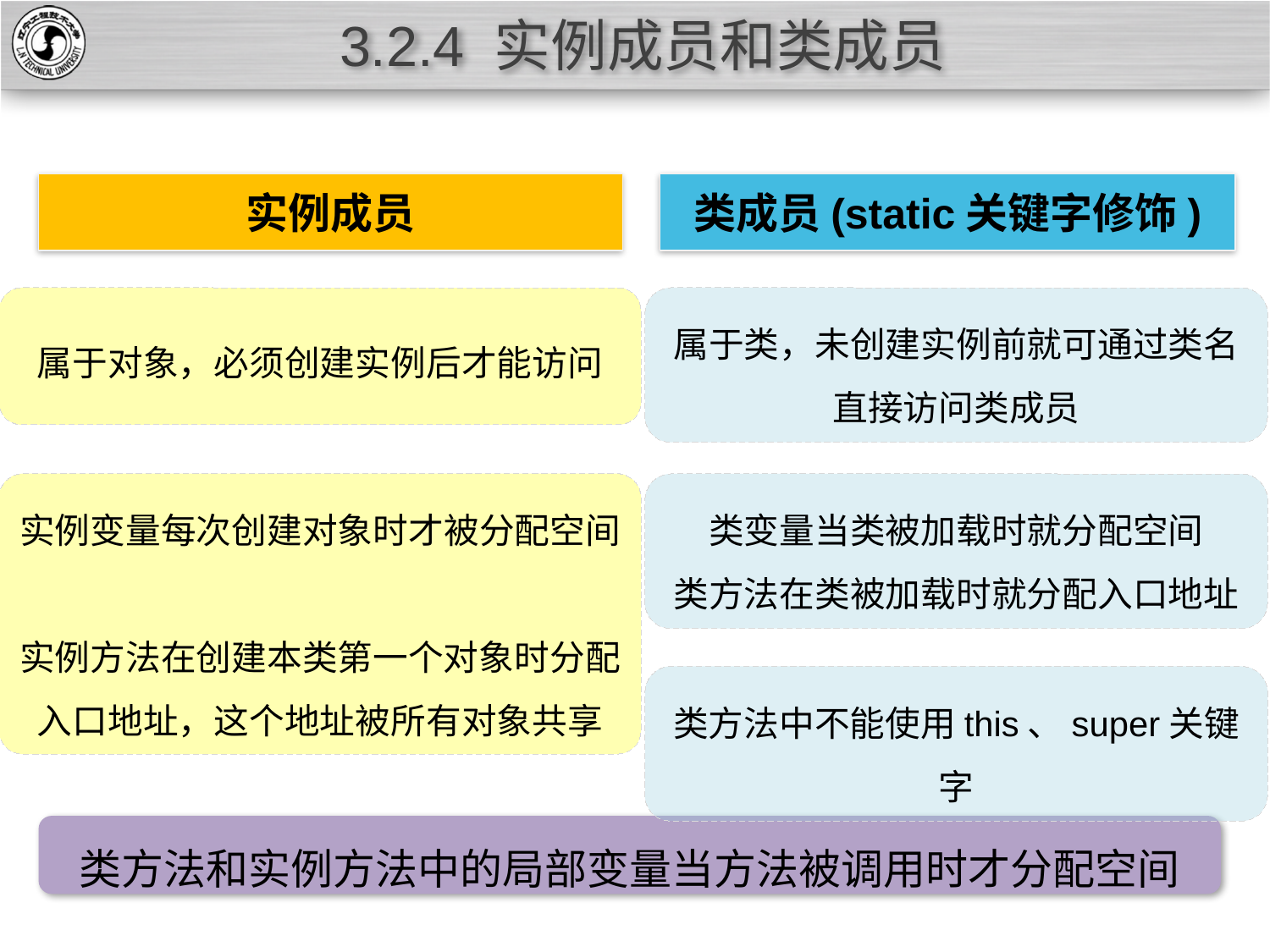

# 3.2.4 实例成员和类成员
实例成员
类成员(static关键字修饰)

属于对象，必须创建实例后才能访问

属于类，未创建实例前就可通过类名直接访问类成员
实例变量每次创建对象时才被分配空间

实例方法在创建本类第一个对象时分配入口地址，这个地址被所有对象共享
类变量当类被加载时就分配空间
类方法在类被加载时就分配入口地址
类方法中不能使用this、super关键字
类方法和实例方法中的局部变量当方法被调用时才分配空间